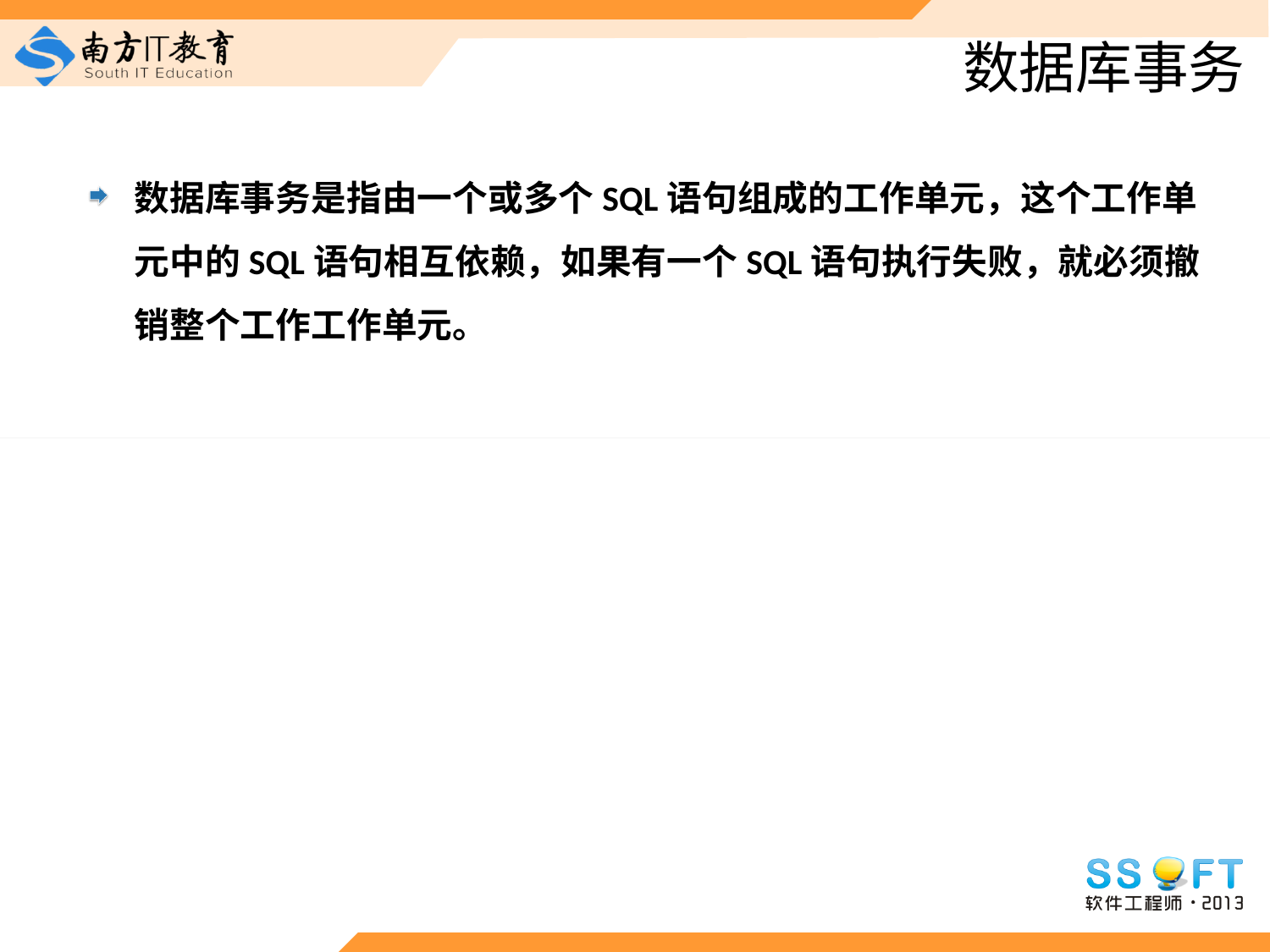

# 数据库事务
数据库事务是指由一个或多个SQL语句组成的工作单元，这个工作单元中的SQL语句相互依赖，如果有一个SQL语句执行失败，就必须撤销整个工作工作单元。